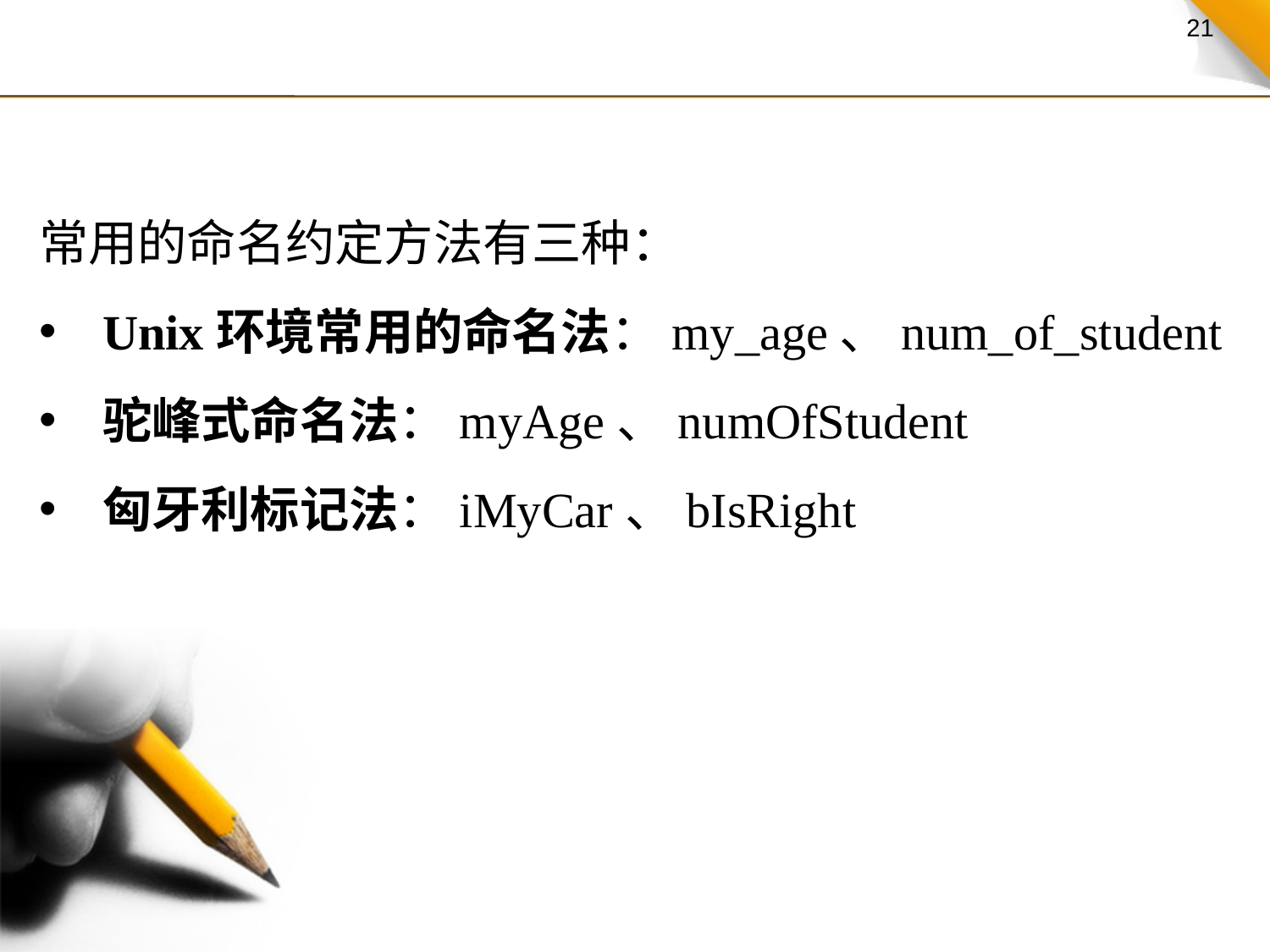

常用的命名约定方法有三种：
Unix环境常用的命名法：my_age、num_of_student
驼峰式命名法：myAge、numOfStudent
匈牙利标记法：iMyCar、bIsRight